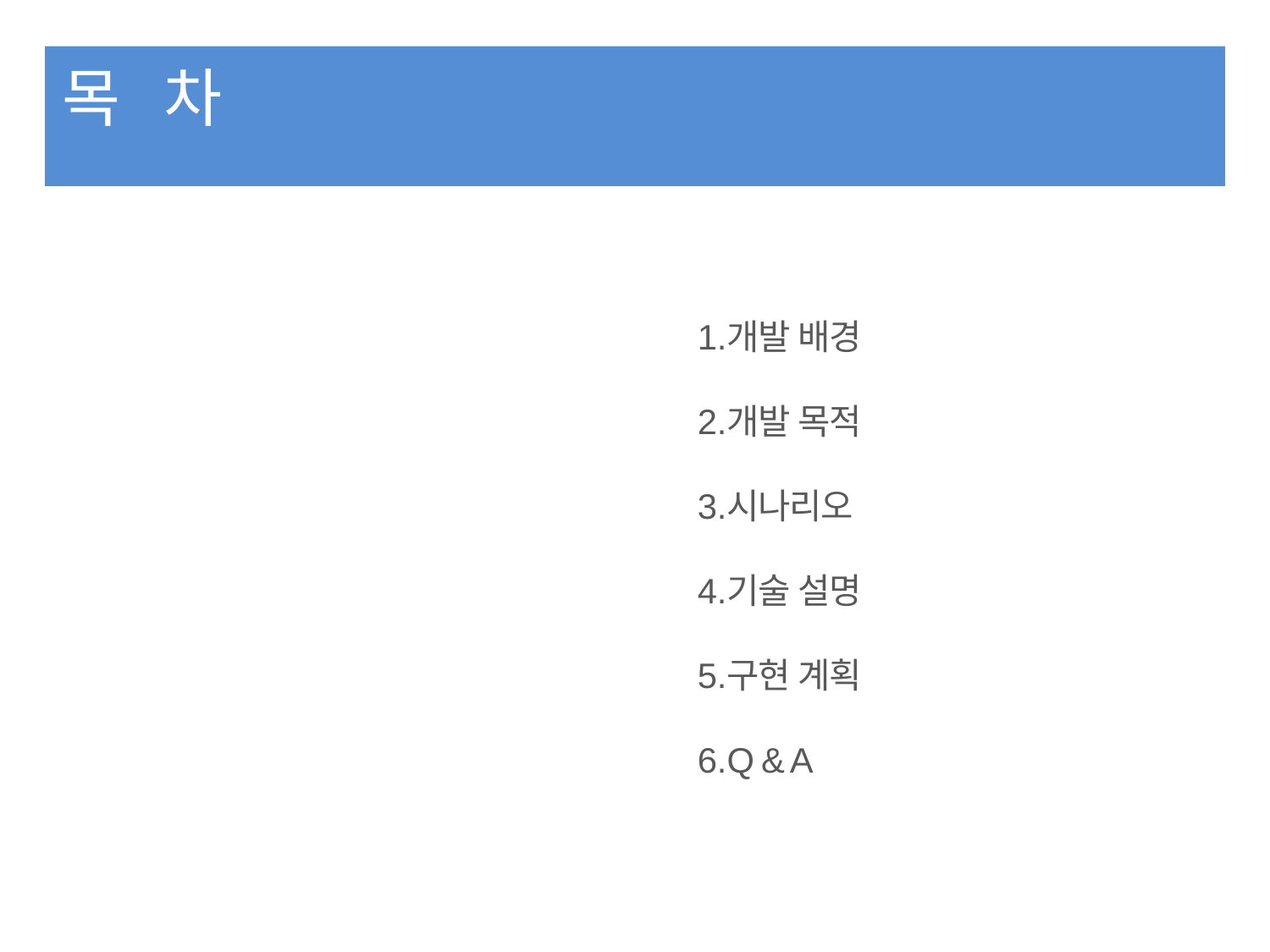

# 목   차
개발 배경
개발 목적
시나리오
기술 설명
구현 계획
Q & A